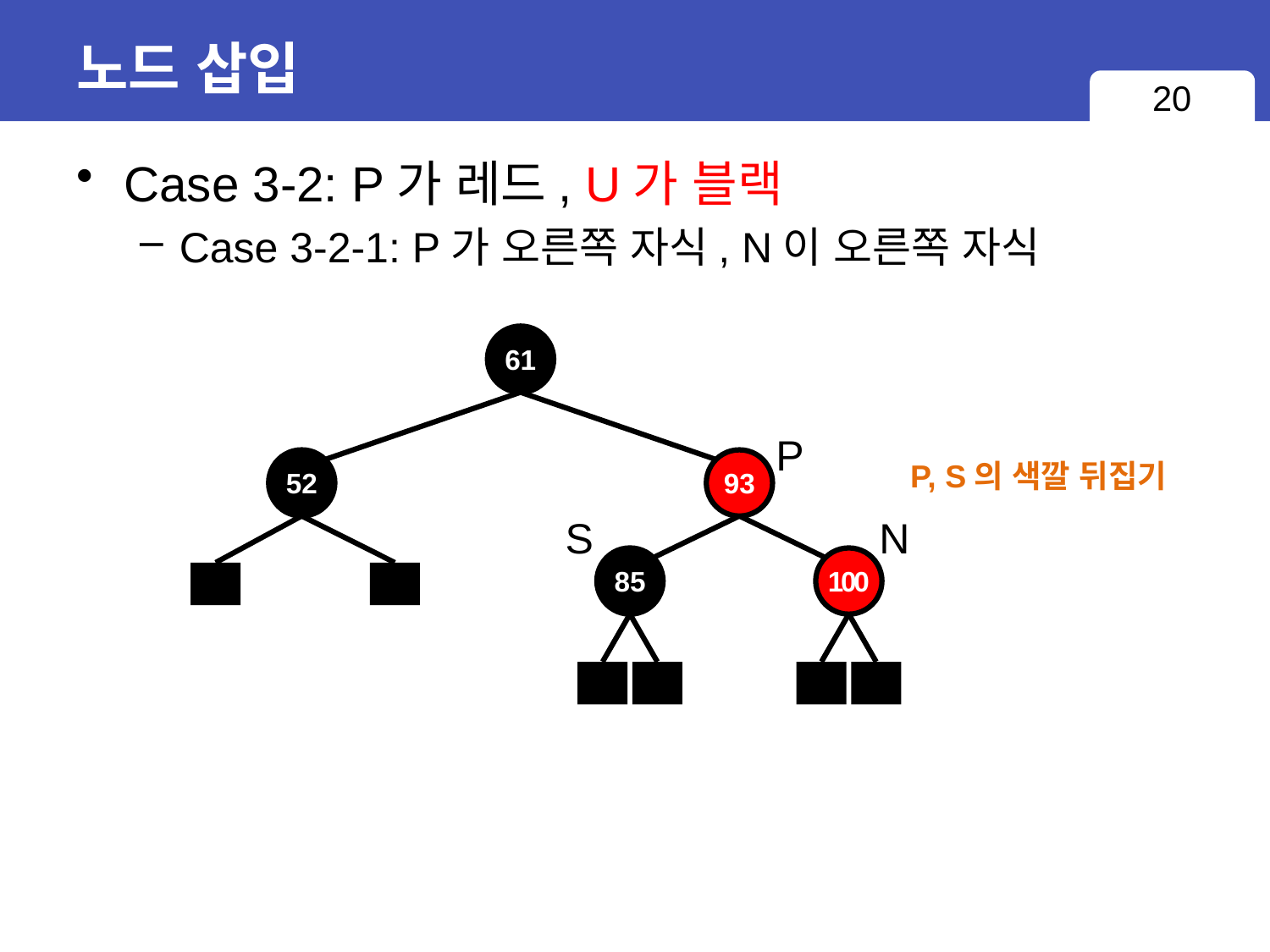

# 노드 삽입
20
Case 3-2: P가 레드, U가 블랙
Case 3-2-1: P가 오른쪽 자식, N이 오른쪽 자식
61
P
52
93
P, S의 색깔 뒤집기
S
N
85
100